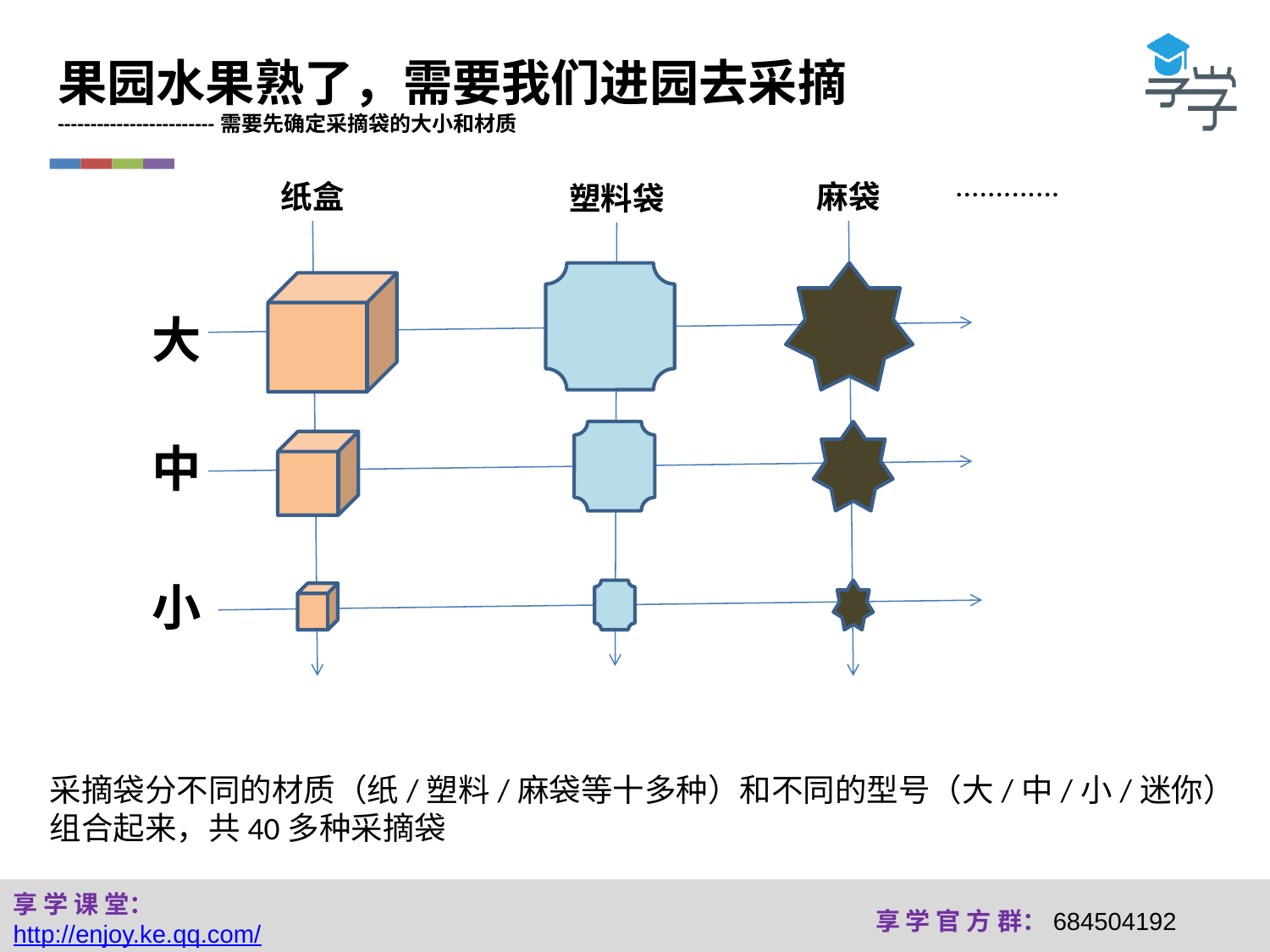

果园水果熟了，需要我们进园去采摘
------------------------需要先确定采摘袋的大小和材质

.............
纸盒
麻袋
塑料袋

大

中

小

采摘袋分不同的材质（纸/塑料/麻袋等十多种）和不同的型号（大/中/小/迷你）
组合起来，共40多种采摘袋